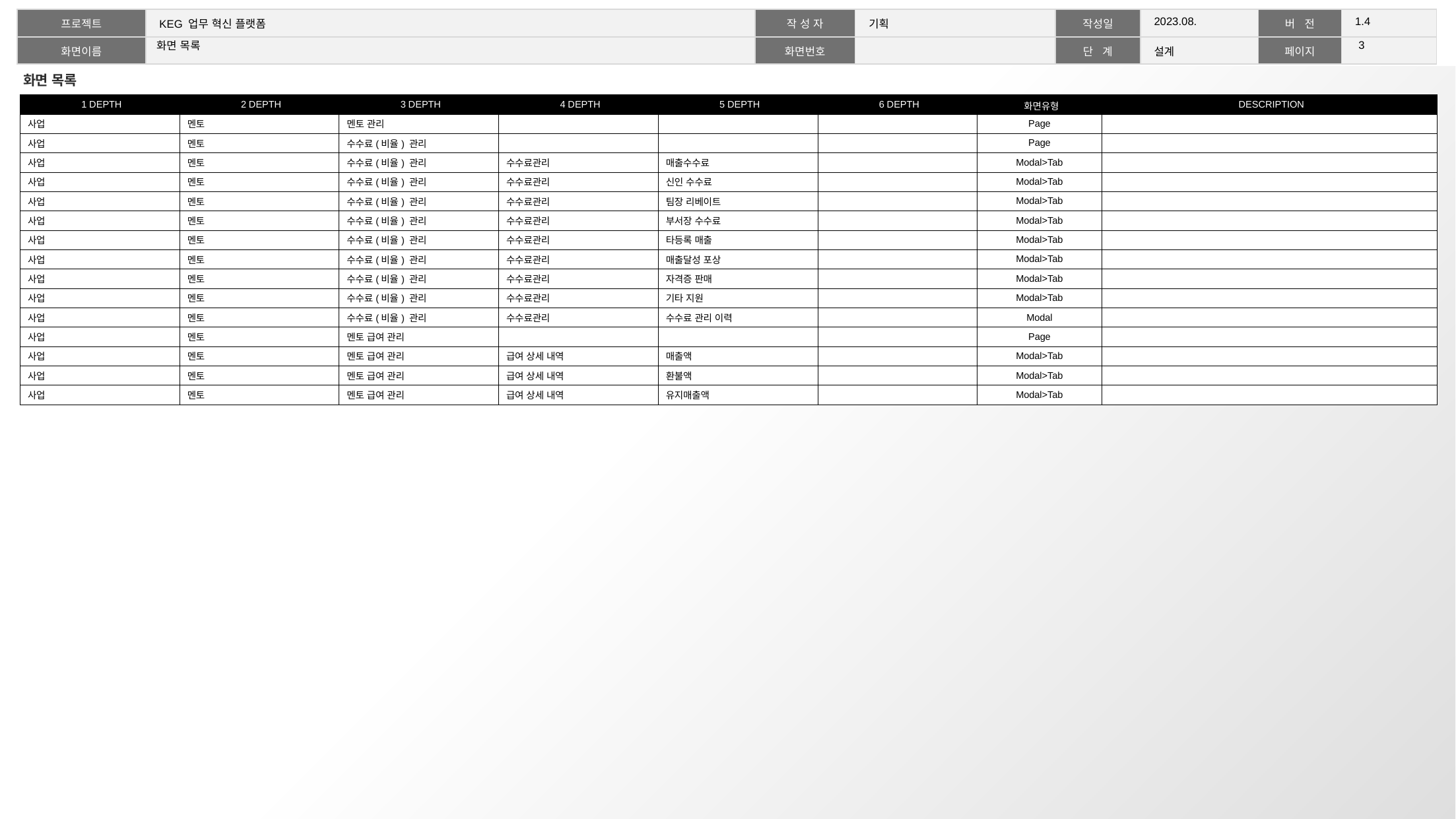

3

# 화면 목록
화면 목록
| 1 DEPTH | 2 DEPTH | 3 DEPTH | 4 DEPTH | 5 DEPTH | 6 DEPTH | 화면유형 | DESCRIPTION |
| --- | --- | --- | --- | --- | --- | --- | --- |
| 사업 | 멘토 | 멘토 관리 |  |  |  | Page |  |
| 사업 | 멘토 | 수수료(비율) 관리 |  |  |  | Page |  |
| 사업 | 멘토 | 수수료(비율) 관리 | 수수료관리 | 매출수수료 |  | Modal>Tab |  |
| 사업 | 멘토 | 수수료(비율) 관리 | 수수료관리 | 신인 수수료 |  | Modal>Tab |  |
| 사업 | 멘토 | 수수료(비율) 관리 | 수수료관리 | 팀장 리베이트 |  | Modal>Tab |  |
| 사업 | 멘토 | 수수료(비율) 관리 | 수수료관리 | 부서장 수수료 |  | Modal>Tab |  |
| 사업 | 멘토 | 수수료(비율) 관리 | 수수료관리 | 타등록 매출 |  | Modal>Tab |  |
| 사업 | 멘토 | 수수료(비율) 관리 | 수수료관리 | 매출달성 포상 |  | Modal>Tab |  |
| 사업 | 멘토 | 수수료(비율) 관리 | 수수료관리 | 자격증 판매 |  | Modal>Tab |  |
| 사업 | 멘토 | 수수료(비율) 관리 | 수수료관리 | 기타 지원 |  | Modal>Tab |  |
| 사업 | 멘토 | 수수료(비율) 관리 | 수수료관리 | 수수료 관리 이력 |  | Modal |  |
| 사업 | 멘토 | 멘토 급여 관리 |  |  |  | Page |  |
| 사업 | 멘토 | 멘토 급여 관리 | 급여 상세 내역 | 매출액 |  | Modal>Tab |  |
| 사업 | 멘토 | 멘토 급여 관리 | 급여 상세 내역 | 환불액 |  | Modal>Tab |  |
| 사업 | 멘토 | 멘토 급여 관리 | 급여 상세 내역 | 유지매출액 |  | Modal>Tab |  |